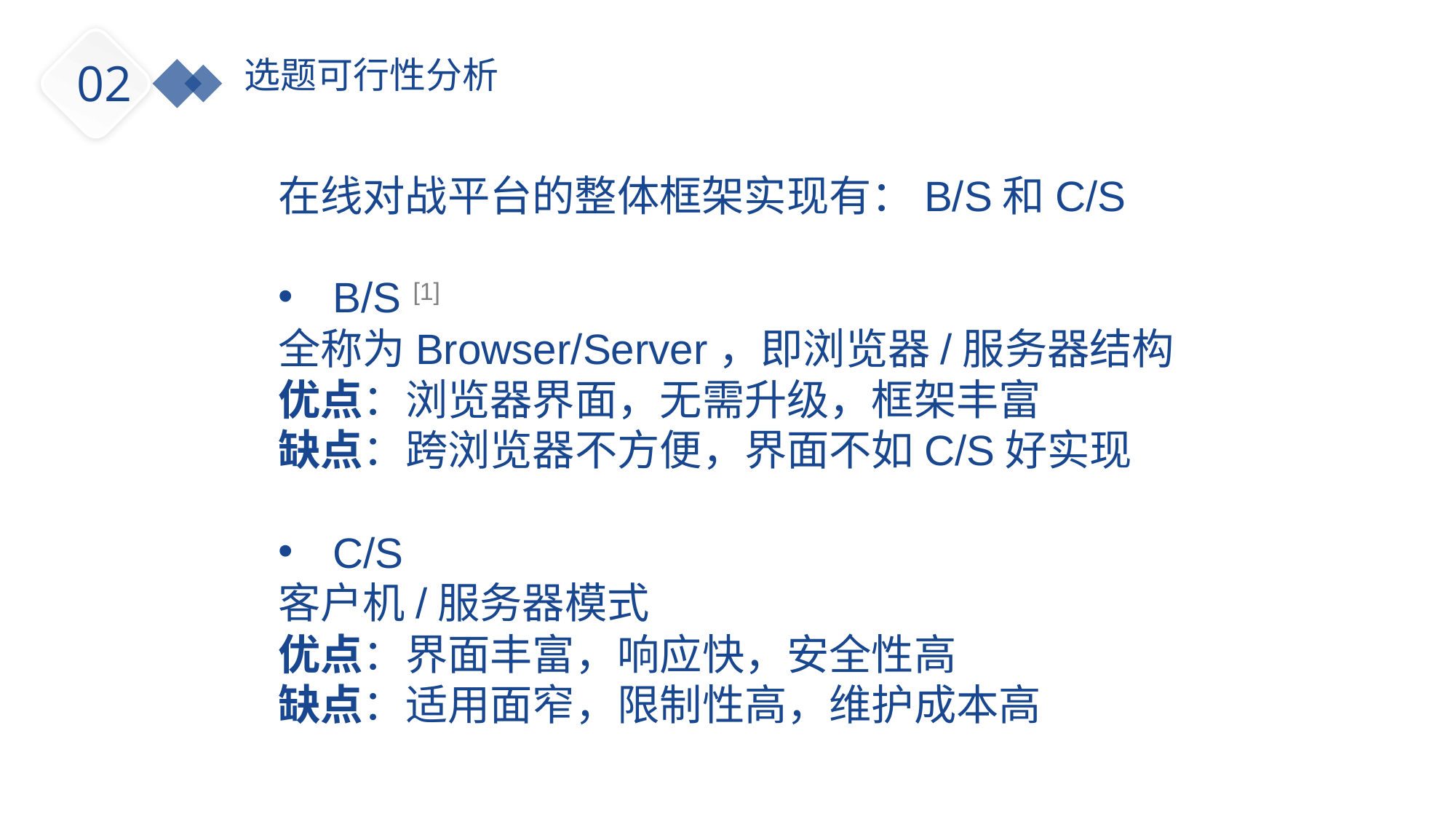

选题可行性分析

02

在线对战平台的整体框架实现有：B/S和C/S

B/S [1]
全称为Browser/Server，即浏览器/服务器结构
优点：浏览器界面，无需升级，框架丰富
缺点：跨浏览器不方便，界面不如C/S好实现

C/S
客户机/服务器模式
优点：界面丰富，响应快，安全性高
缺点：适用面窄，限制性高，维护成本高